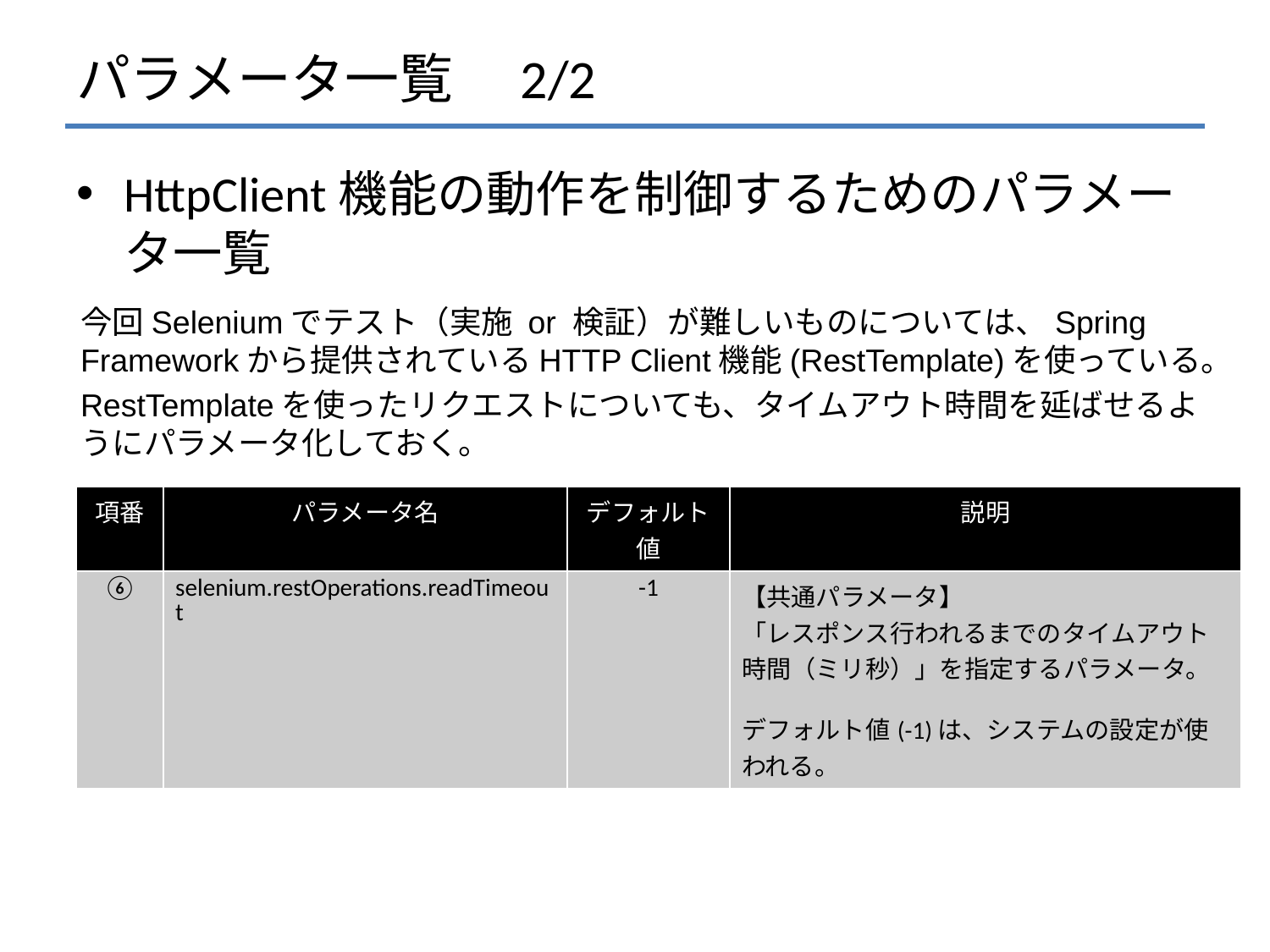

# パラメータ一覧　2/2
HttpClient機能の動作を制御するためのパラメータ一覧
今回Seleniumでテスト（実施 or 検証）が難しいものについては、Spring Frameworkから提供されているHTTP Client機能(RestTemplate)を使っている。
RestTemplateを使ったリクエストについても、タイムアウト時間を延ばせるようにパラメータ化しておく。
| 項番 | パラメータ名 | デフォルト値 | 説明 |
| --- | --- | --- | --- |
| ⑥ | selenium.restOperations.readTimeout | -1 | 【共通パラメータ】 「レスポンス行われるまでのタイムアウト時間（ミリ秒）」を指定するパラメータ。 デフォルト値(-1)は、システムの設定が使われる。 |